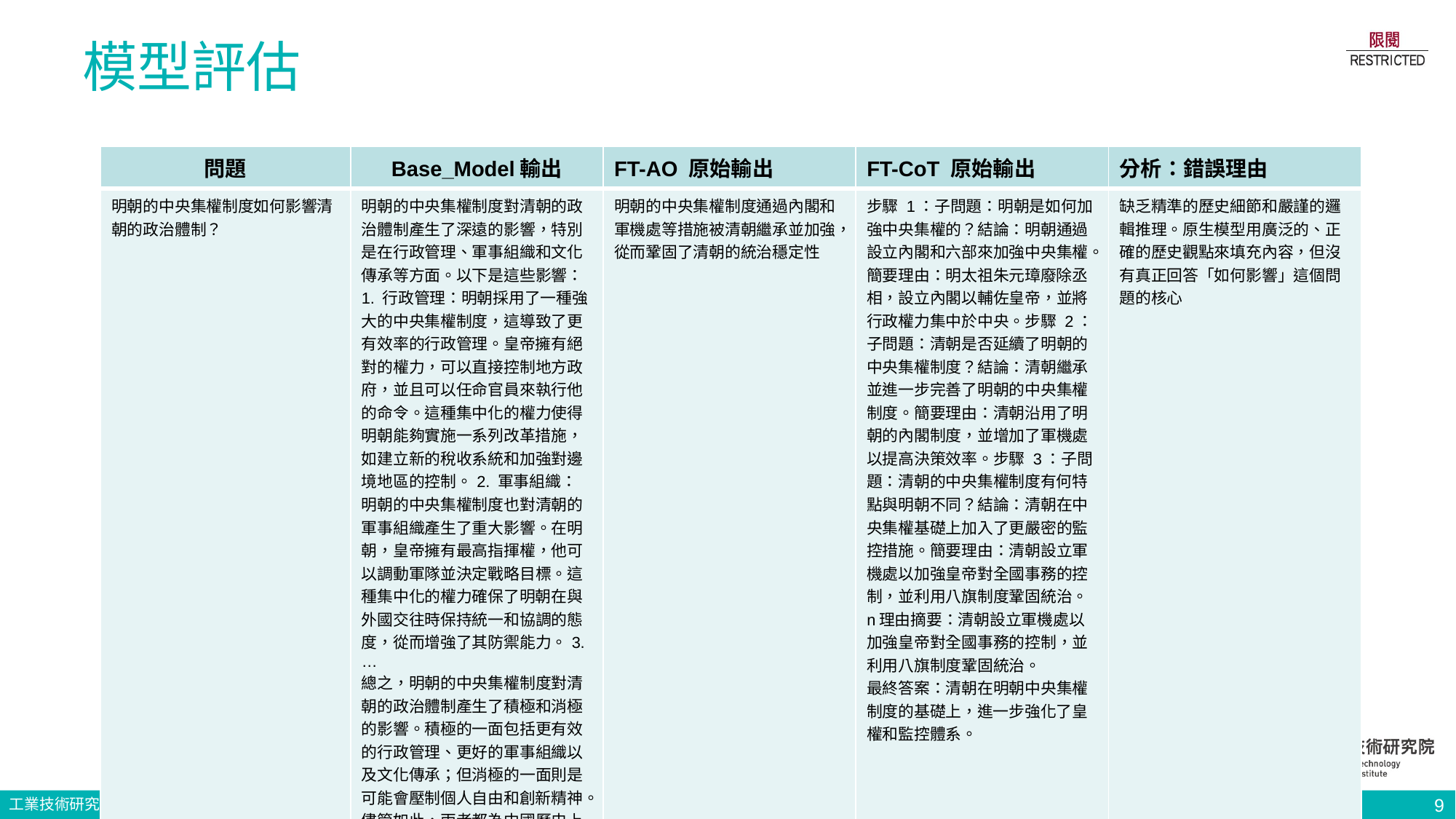

# 模型評估
| 問題 | Base\_Model輸出 | FT-AO 原始輸出 | FT-CoT 原始輸出 | 分析：錯誤理由 |
| --- | --- | --- | --- | --- |
| 明朝的中央集權制度如何影響清朝的政治體制？ | 明朝的中央集權制度對清朝的政治體制產生了深遠的影響，特別是在行政管理、軍事組織和文化傳承等方面。以下是這些影響：1. 行政管理：明朝採用了一種強大的中央集權制度，這導致了更有效率的行政管理。皇帝擁有絕對的權力，可以直接控制地方政府，並且可以任命官員來執行他的命令。這種集中化的權力使得明朝能夠實施一系列改革措施，如建立新的稅收系統和加強對邊境地區的控制。2. 軍事組織：明朝的中央集權制度也對清朝的軍事組織產生了重大影響。在明朝，皇帝擁有最高指揮權，他可以調動軍隊並決定戰略目標。這種集中化的權力確保了明朝在與外國交往時保持統一和協調的態度，從而增強了其防禦能力。3. … 總之，明朝的中央集權制度對清朝的政治體制產生了積極和消極的影響。積極的一面包括更有效的行政管理、更好的軍事組織以及文化傳承；但消極的一面則是可能會壓制個人自由和創新精神。儘管如此，兩者都為中國歷史上奠定了堅實的基礎。 | 明朝的中央集權制度通過內閣和軍機處等措施被清朝繼承並加強，從而鞏固了清朝的統治穩定性 | 步驟 1：子問題：明朝是如何加強中央集權的？結論：明朝通過設立內閣和六部來加強中央集權。簡要理由：明太祖朱元璋廢除丞相，設立內閣以輔佐皇帝，並將行政權力集中於中央。步驟 2：子問題：清朝是否延續了明朝的中央集權制度？結論：清朝繼承並進一步完善了明朝的中央集權制度。簡要理由：清朝沿用了明朝的內閣制度，並增加了軍機處以提高決策效率。步驟 3：子問題：清朝的中央集權制度有何特點與明朝不同？結論：清朝在中央集權基礎上加入了更嚴密的監控措施。簡要理由：清朝設立軍機處以加強皇帝對全國事務的控制，並利用八旗制度鞏固統治。n理由摘要：清朝設立軍機處以加強皇帝對全國事務的控制，並利用八旗制度鞏固統治。 最終答案：清朝在明朝中央集權制度的基礎上，進一步強化了皇權和監控體系。 | 缺乏精準的歷史細節和嚴謹的邏輯推理。原生模型用廣泛的、正確的歷史觀點來填充內容，但沒有真正回答「如何影響」這個問題的核心 |
9